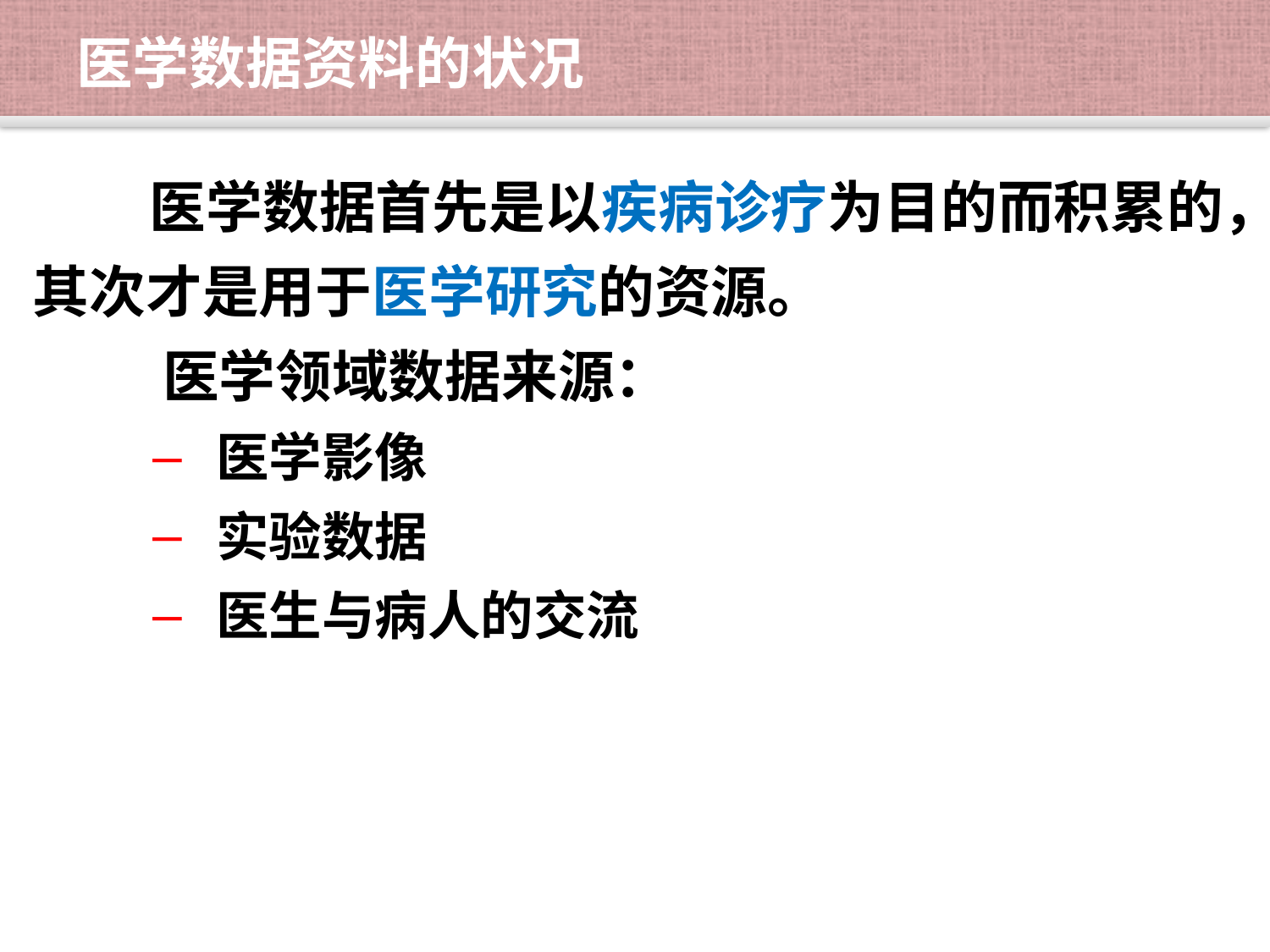

# 医学数据资料的状况
        医学数据首先是以疾病诊疗为目的而积累的，其次才是用于医学研究的资源。
         医学领域数据来源：

医学影像
实验数据
医生与病人的交流